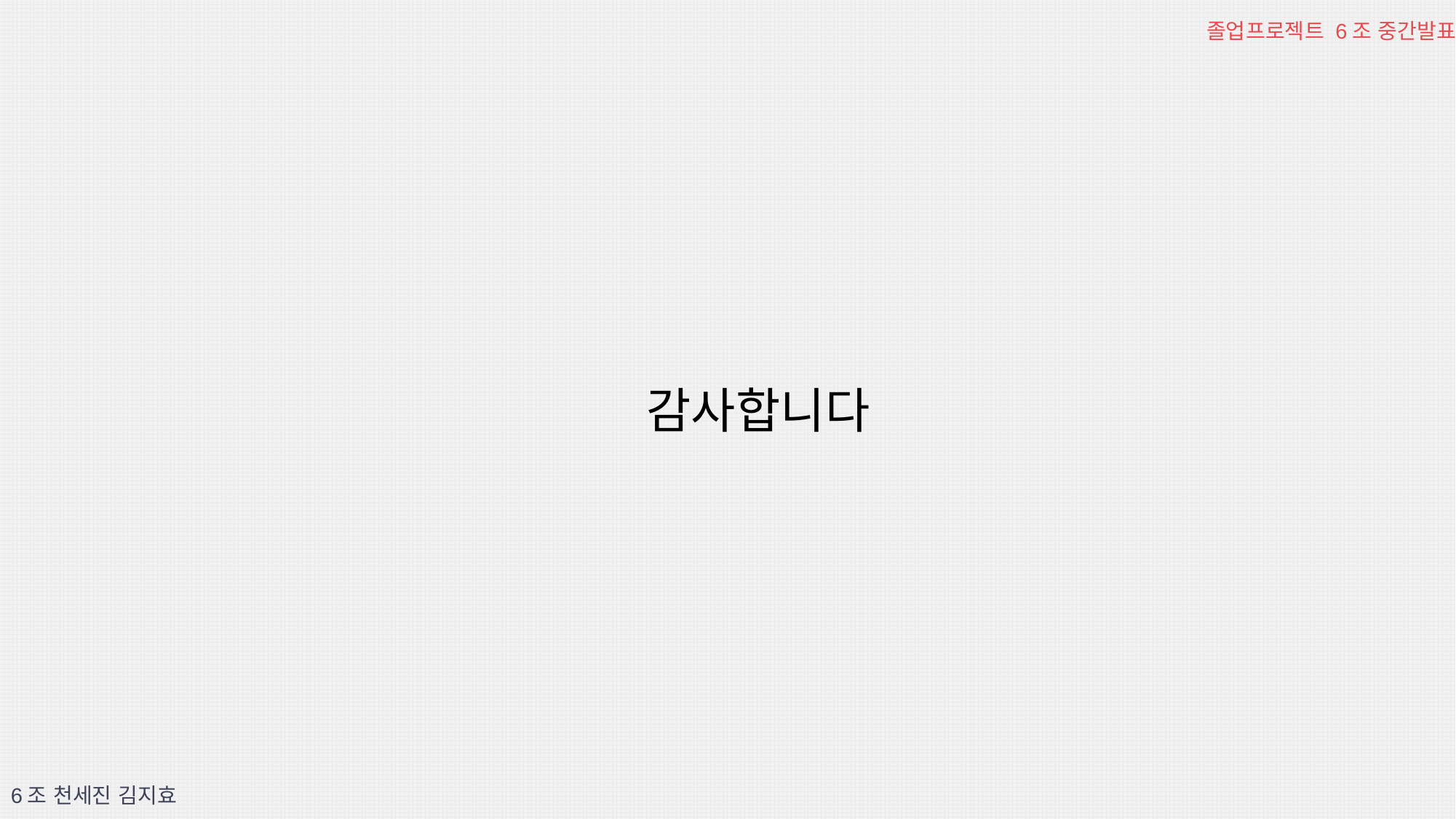

졸업프로젝트 6조 중간발표
감사합니다
6조 천세진 김지효